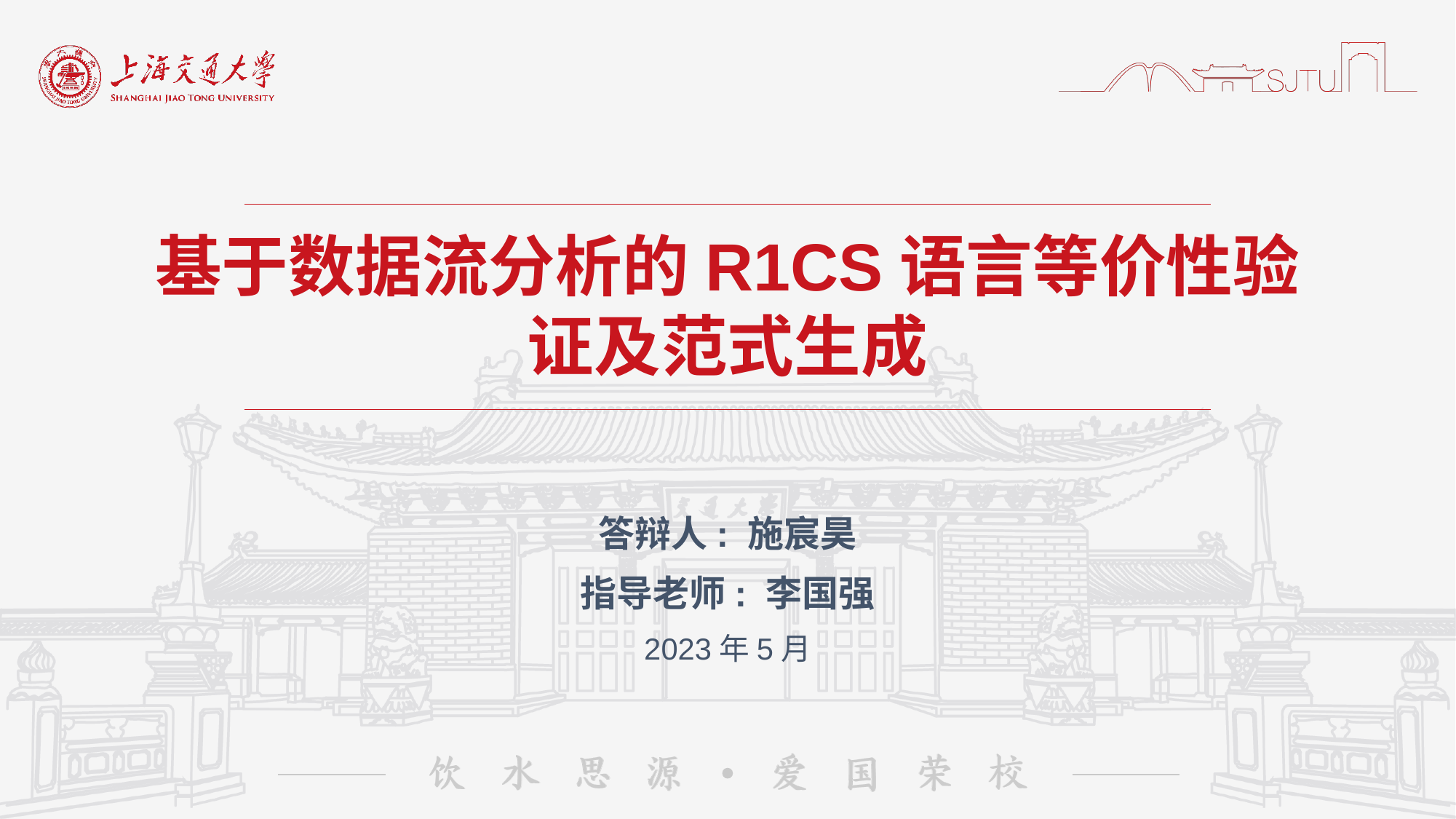

# 基于数据流分析的R1CS语言等价性验证及范式生成
答辩人: 施宸昊
指导老师: 李国强
2023年5月